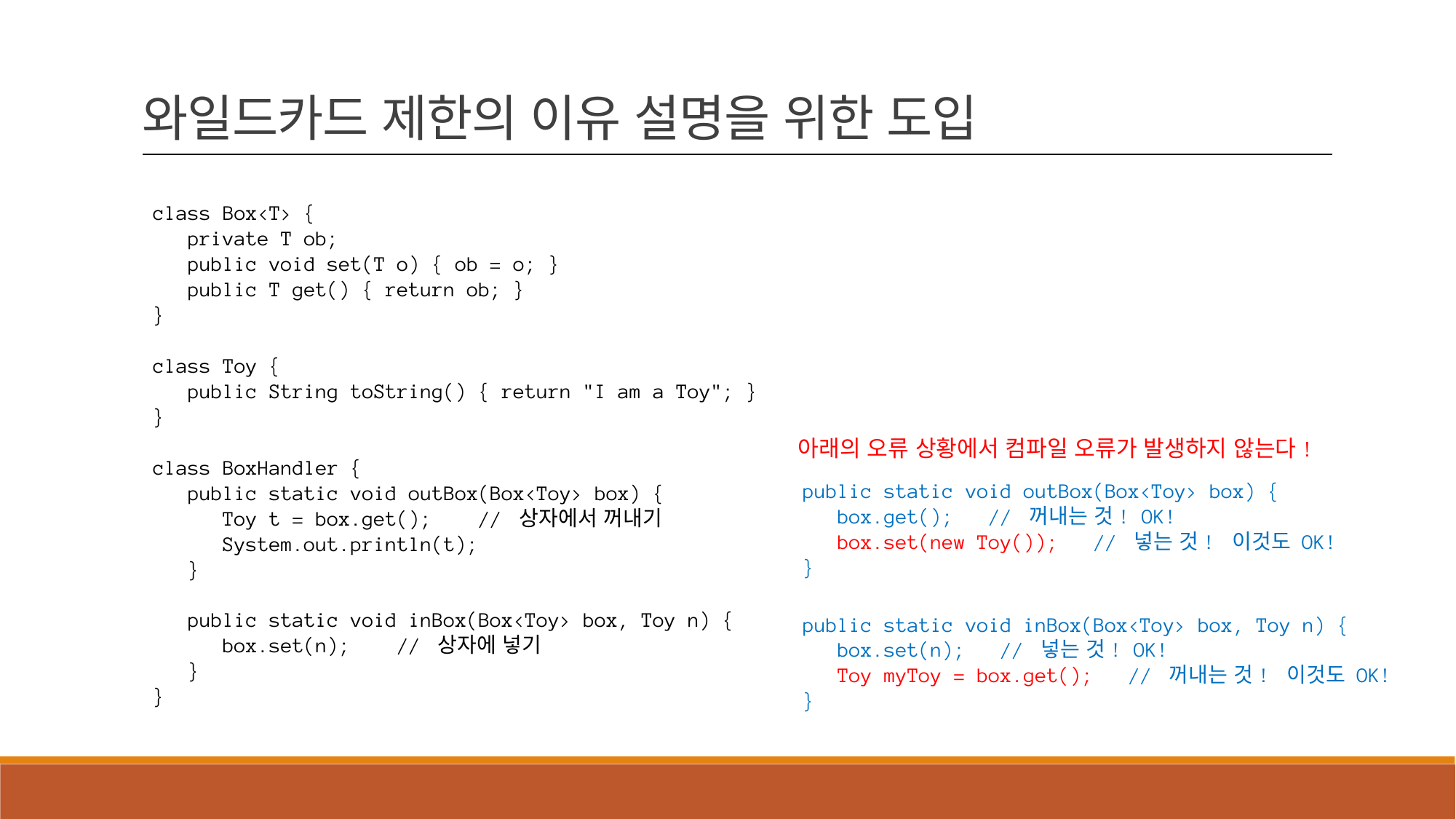

와일드카드 제한의 이유 설명을 위한 도입
class Box<T> {
   private T ob;
   public void set(T o) { ob = o; }
   public T get() { return ob; }
}

class Toy {
   public String toString() { return "I am a Toy"; }
}

class BoxHandler {
   public static void outBox(Box<Toy> box) {
      Toy t = box.get();    // 상자에서 꺼내기
      System.out.println(t);
   }

   public static void inBox(Box<Toy> box, Toy n) {
      box.set(n);    // 상자에 넣기
   }
}
아래의 오류 상황에서 컴파일 오류가 발생하지 않는다!
public static void outBox(Box<Toy> box) {
   box.get();   // 꺼내는 것! OK!
   box.set(new Toy());   // 넣는 것! 이것도 OK!
}
public static void inBox(Box<Toy> box, Toy n) {
   box.set(n);   // 넣는 것! OK!
   Toy myToy = box.get();   // 꺼내는 것! 이것도 OK!
}